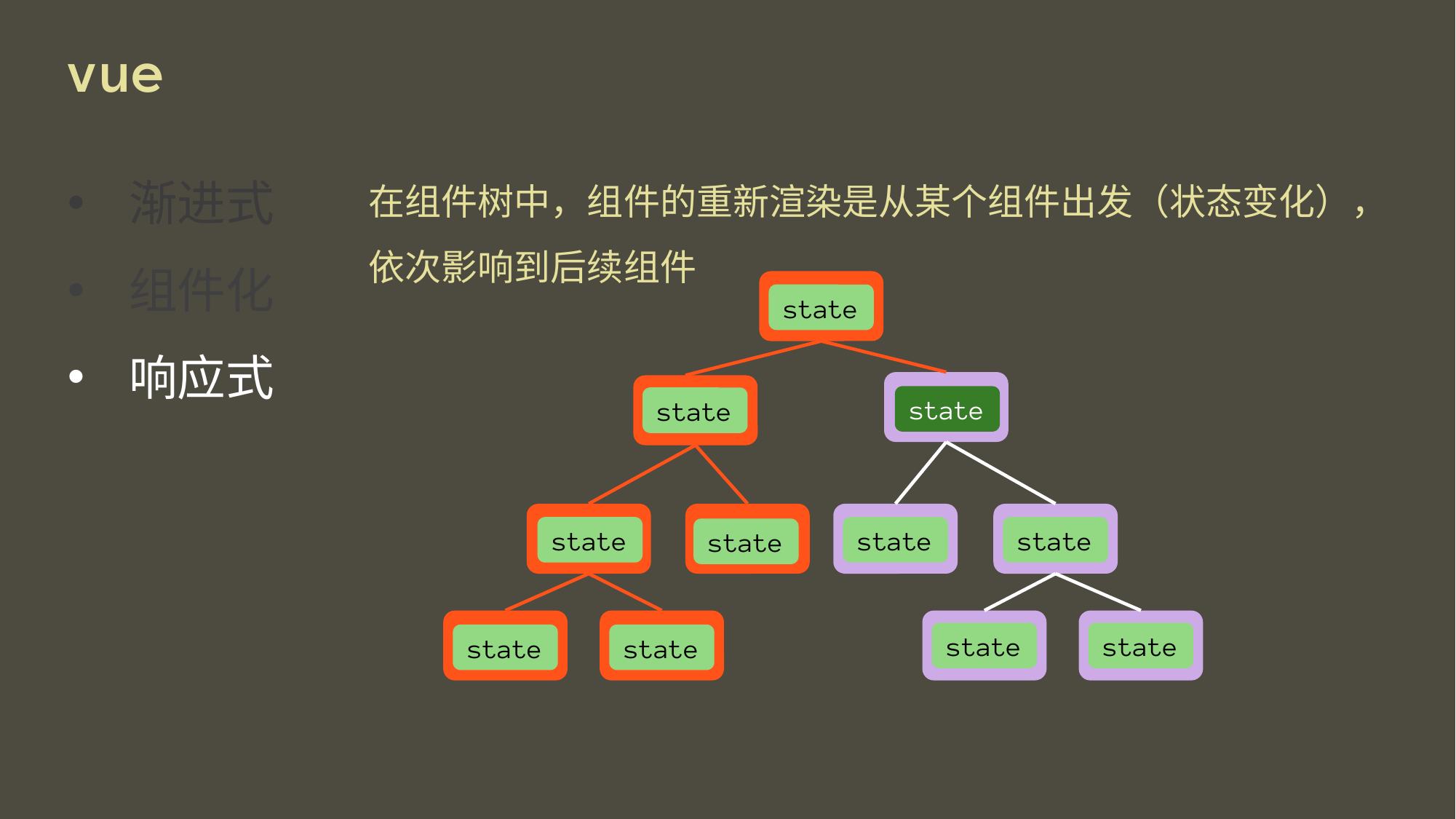

# vue
渐进式
组件化
响应式
在组件树中，组件的重新渲染是从某个组件出发（状态变化），
依次影响到后续组件

state

state
state

state
state
state
state

state
state
state
state